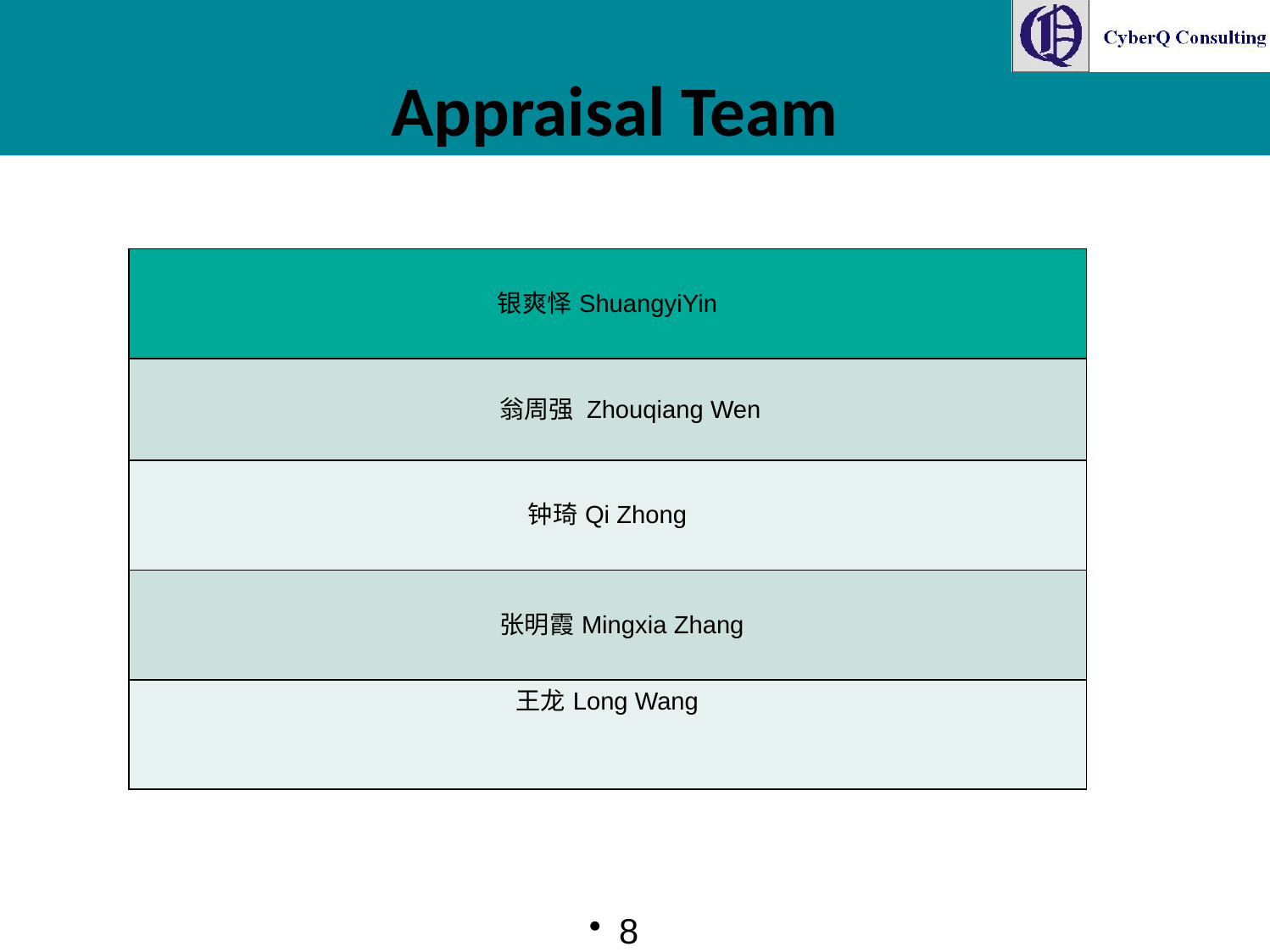

Appraisal Team
| 银爽怿ShuangyiYin |
| --- |
| 翁周强 Zhouqiang Wen |
| 钟琦Qi Zhong |
| 张明霞Mingxia Zhang |
| 王龙Long Wang |
8